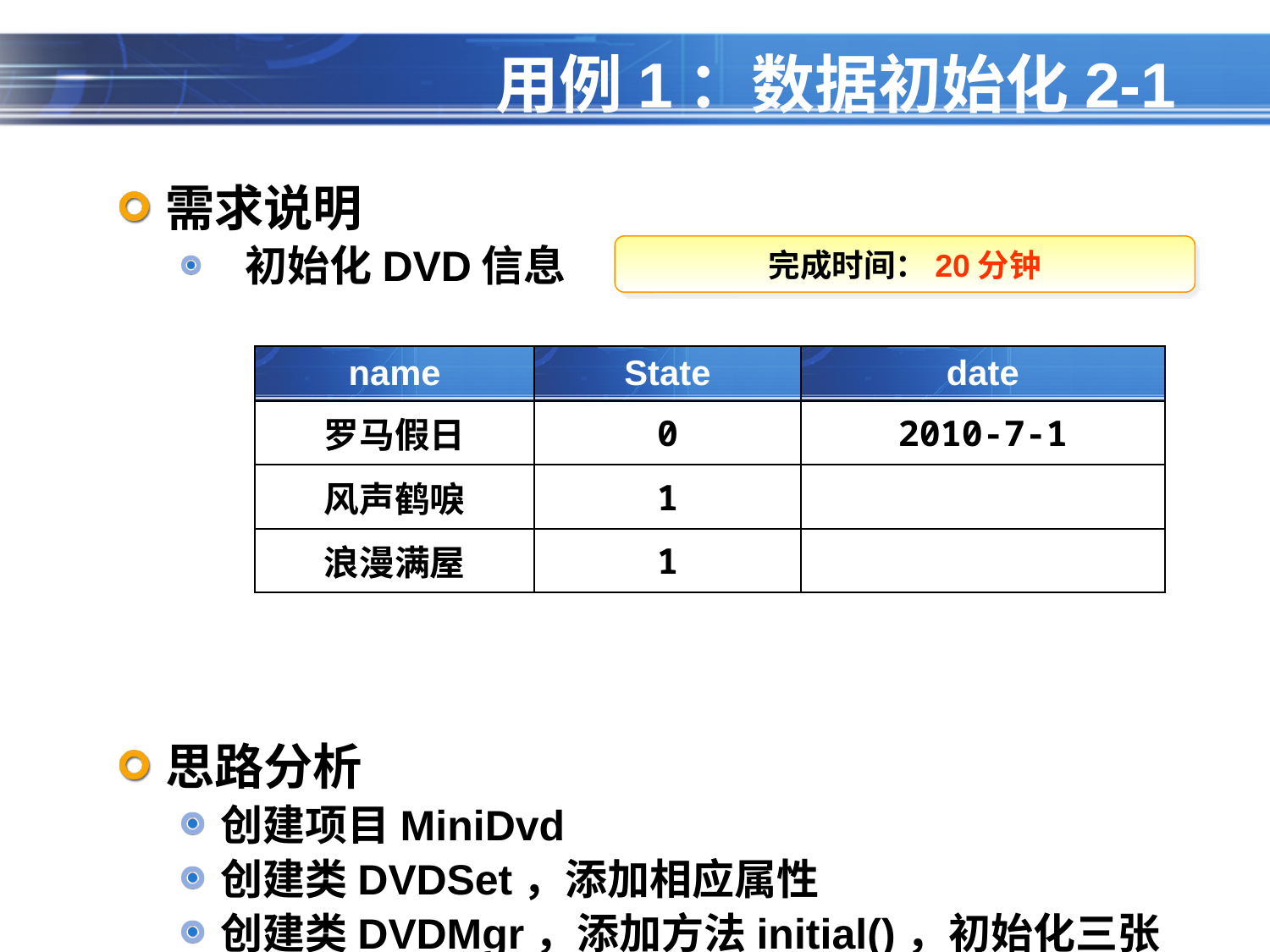

# 用例1：数据初始化2-1
需求说明
  初始化DVD信息

思路分析
创建项目MiniDvd
创建类DVDSet，添加相应属性
创建类DVDMgr，添加方法initial()，初始化三张DVD碟片信息
完成时间：20分钟
| name | State | date |
| --- | --- | --- |
| 罗马假日 | 0 | 2010-7-1 |
| 风声鹤唳 | 1 |  |
| 浪漫满屋 | 1 |  |